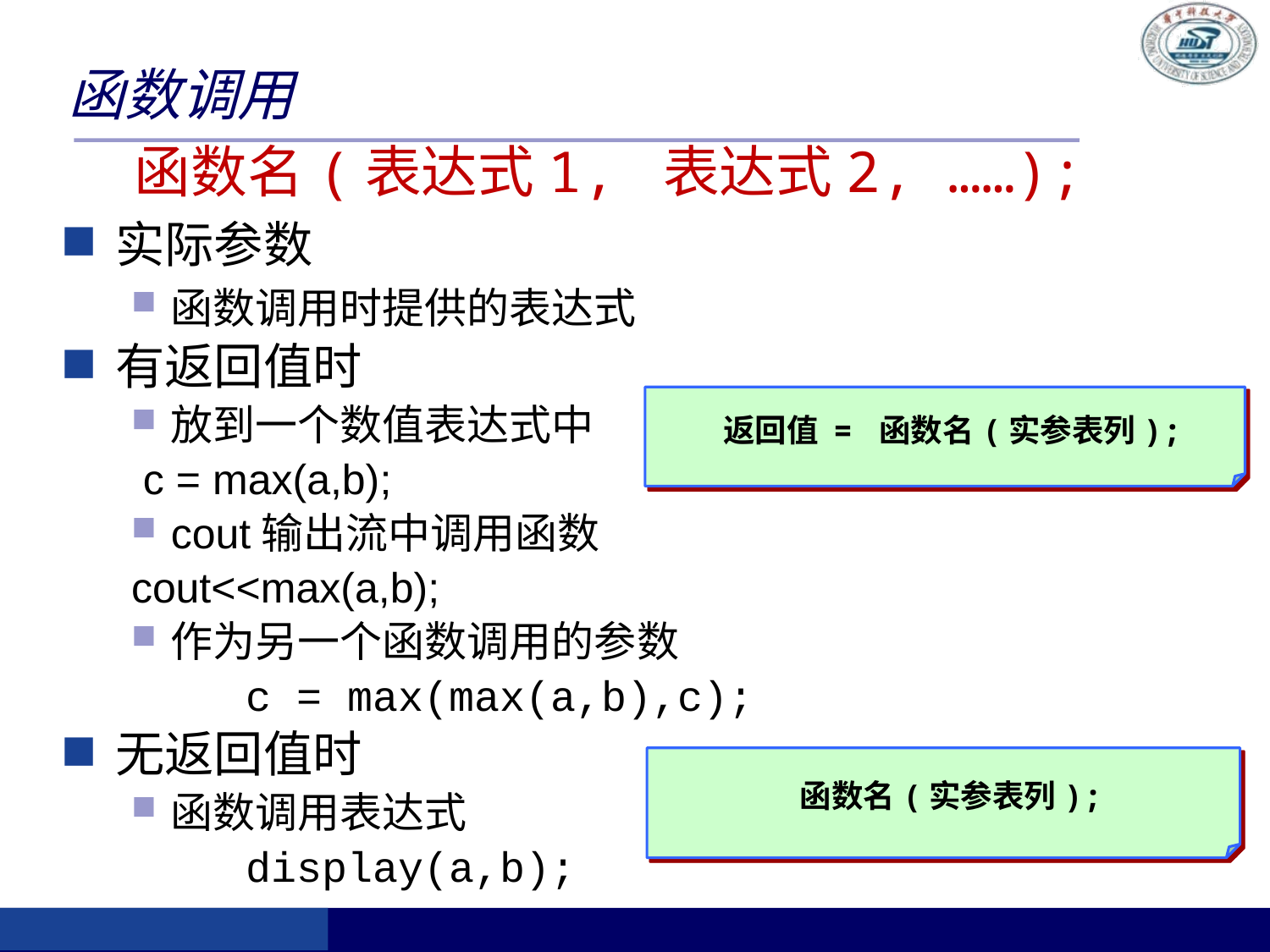

函数调用
     函数名(表达式1, 表达式2, ……);
实际参数
函数调用时提供的表达式
有返回值时
放到一个数值表达式中
 c = max(a,b);
cout输出流中调用函数
cout<<max(a,b);
作为另一个函数调用的参数
  c = max(max(a,b),c);
无返回值时
函数调用表达式
  display(a,b);

 返回值 = 函数名(实参表列);

 函数名(实参表列);